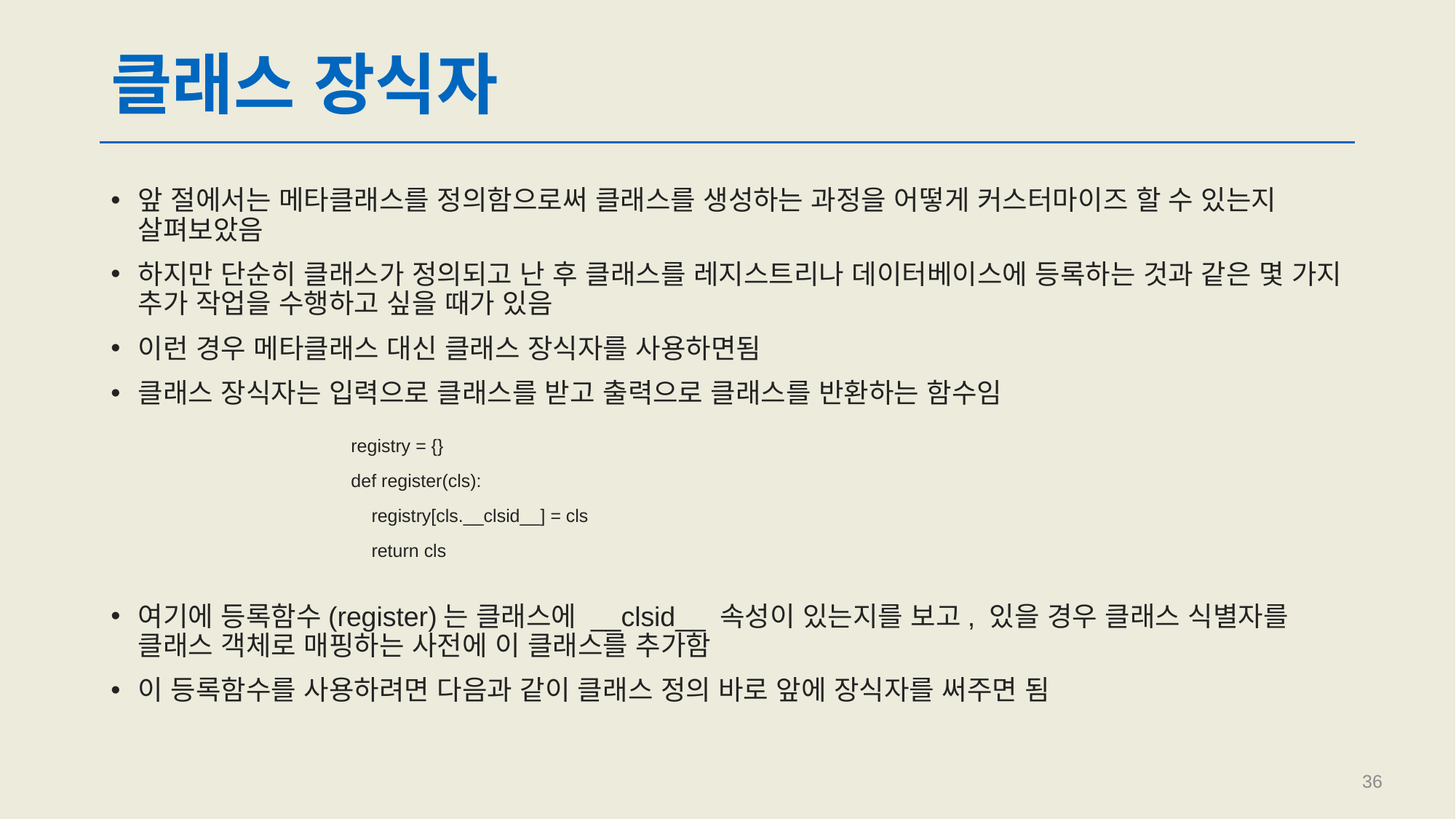

# 클래스 장식자
앞 절에서는 메타클래스를 정의함으로써 클래스를 생성하는 과정을 어떻게 커스터마이즈 할 수 있는지 살펴보았음
하지만 단순히 클래스가 정의되고 난 후 클래스를 레지스트리나 데이터베이스에 등록하는 것과 같은 몇 가지 추가 작업을 수행하고 싶을 때가 있음
이런 경우 메타클래스 대신 클래스 장식자를 사용하면됨
클래스 장식자는 입력으로 클래스를 받고 출력으로 클래스를 반환하는 함수임

여기에 등록함수(register)는 클래스에 __clsid__ 속성이 있는지를 보고, 있을 경우 클래스 식별자를 클래스 객체로 매핑하는 사전에 이 클래스를 추가함
이 등록함수를 사용하려면 다음과 같이 클래스 정의 바로 앞에 장식자를 써주면 됨

registry = {}
def register(cls):
    registry[cls.__clsid__] = cls
    return cls
36